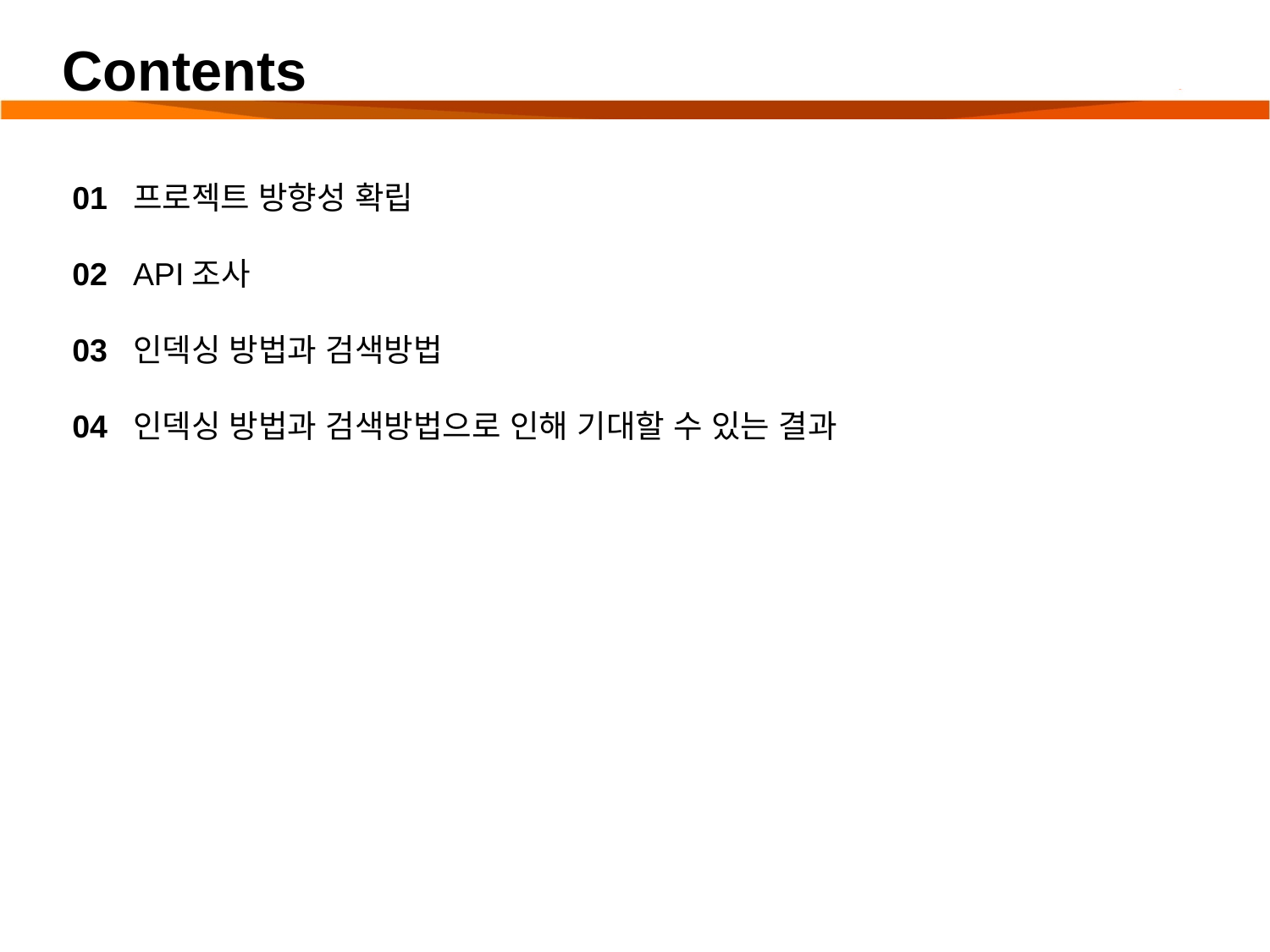

# Contents
01

02

03

04

프로젝트 방향성 확립

API조사

인덱싱 방법과 검색방법

인덱싱 방법과 검색방법으로 인해 기대할 수 있는 결과